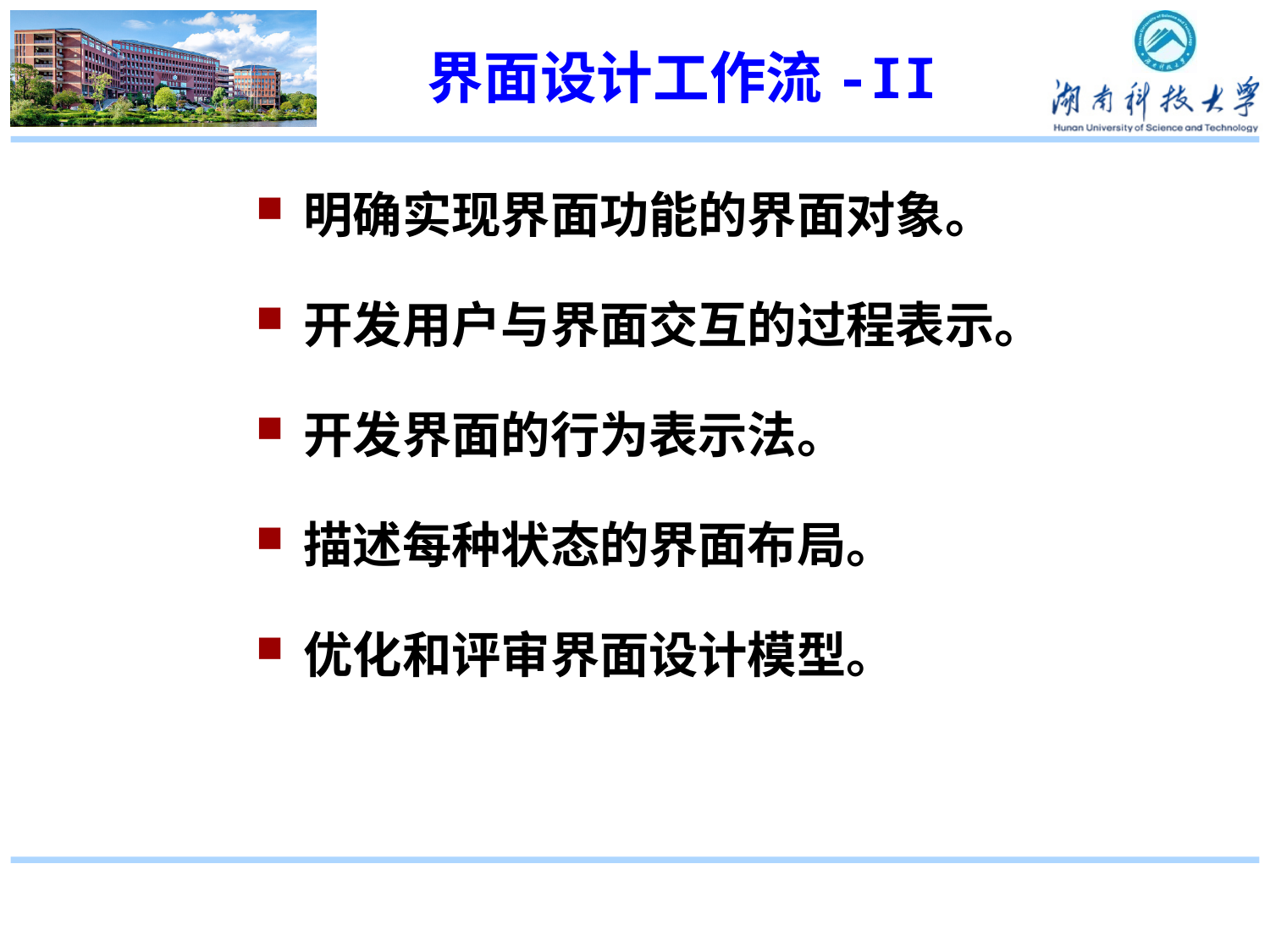

# 界面设计工作流-II
明确实现界面功能的界面对象。
开发用户与界面交互的过程表示。
开发界面的行为表示法。
描述每种状态的界面布局。
优化和评审界面设计模型。
27